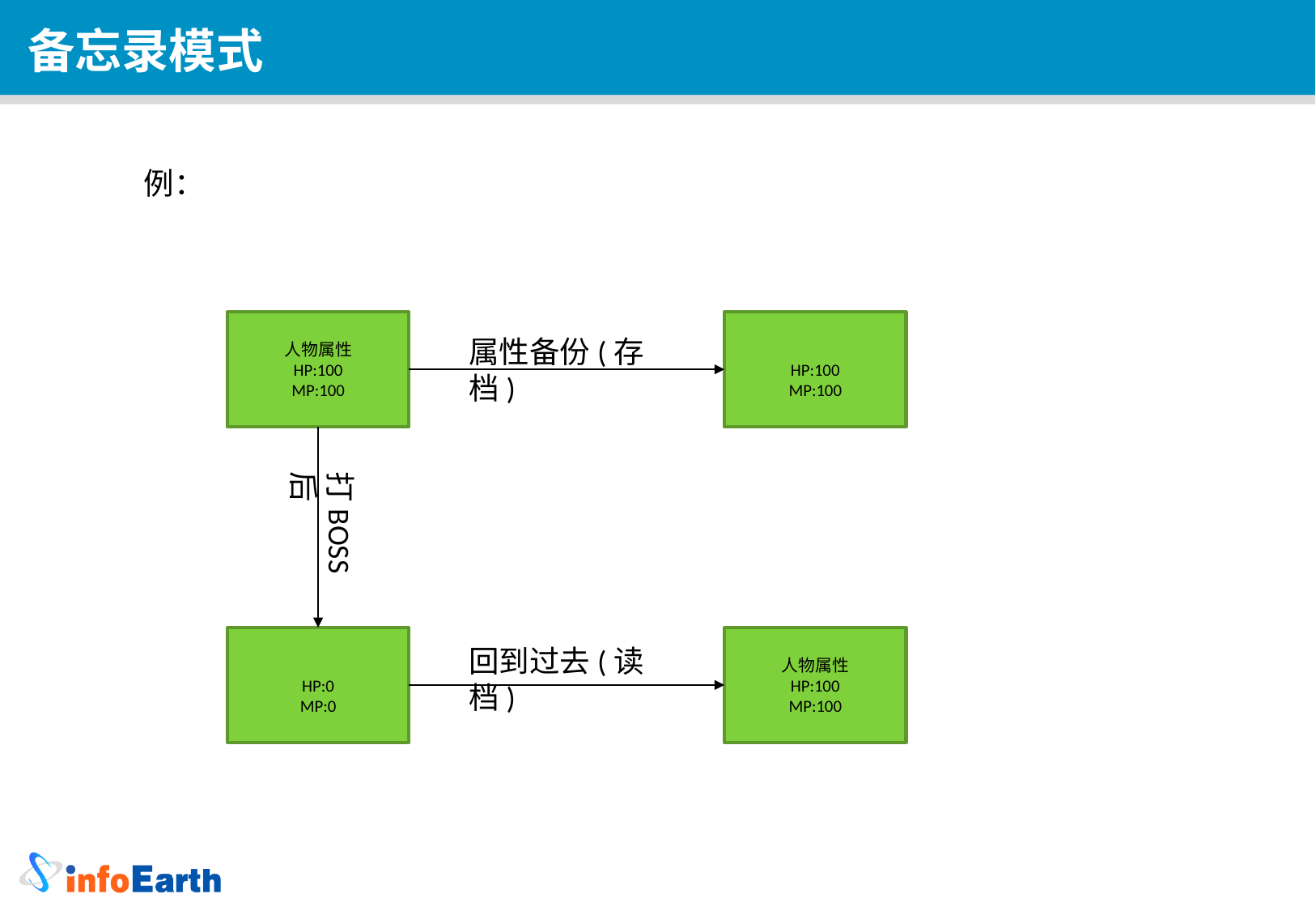

备忘录模式
例：
人物属性
HP:100
MP:100

HP:100
MP:100
属性备份(存档)
打BOSS后

HP:0
MP:0
人物属性
HP:100
MP:100
回到过去(读档)